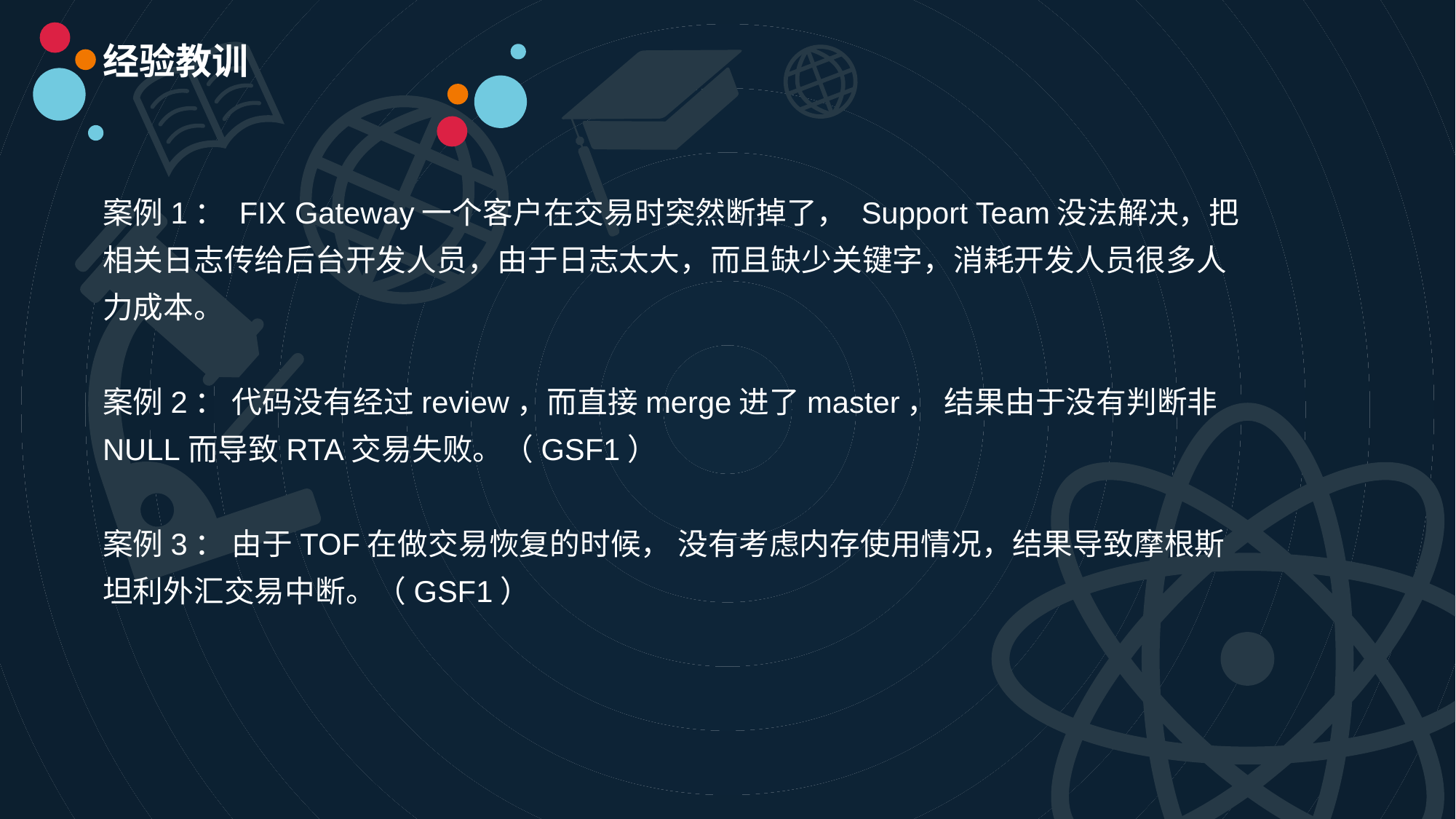

经验教训
案例1： FIX Gateway一个客户在交易时突然断掉了， Support Team没法解决，把相关日志传给后台开发人员，由于日志太大，而且缺少关键字，消耗开发人员很多人力成本。

案例2： 代码没有经过review，而直接merge进了master， 结果由于没有判断非NULL而导致RTA交易失败。（GSF1）

案例3： 由于TOF在做交易恢复的时候， 没有考虑内存使用情况，结果导致摩根斯坦利外汇交易中断。（GSF1）